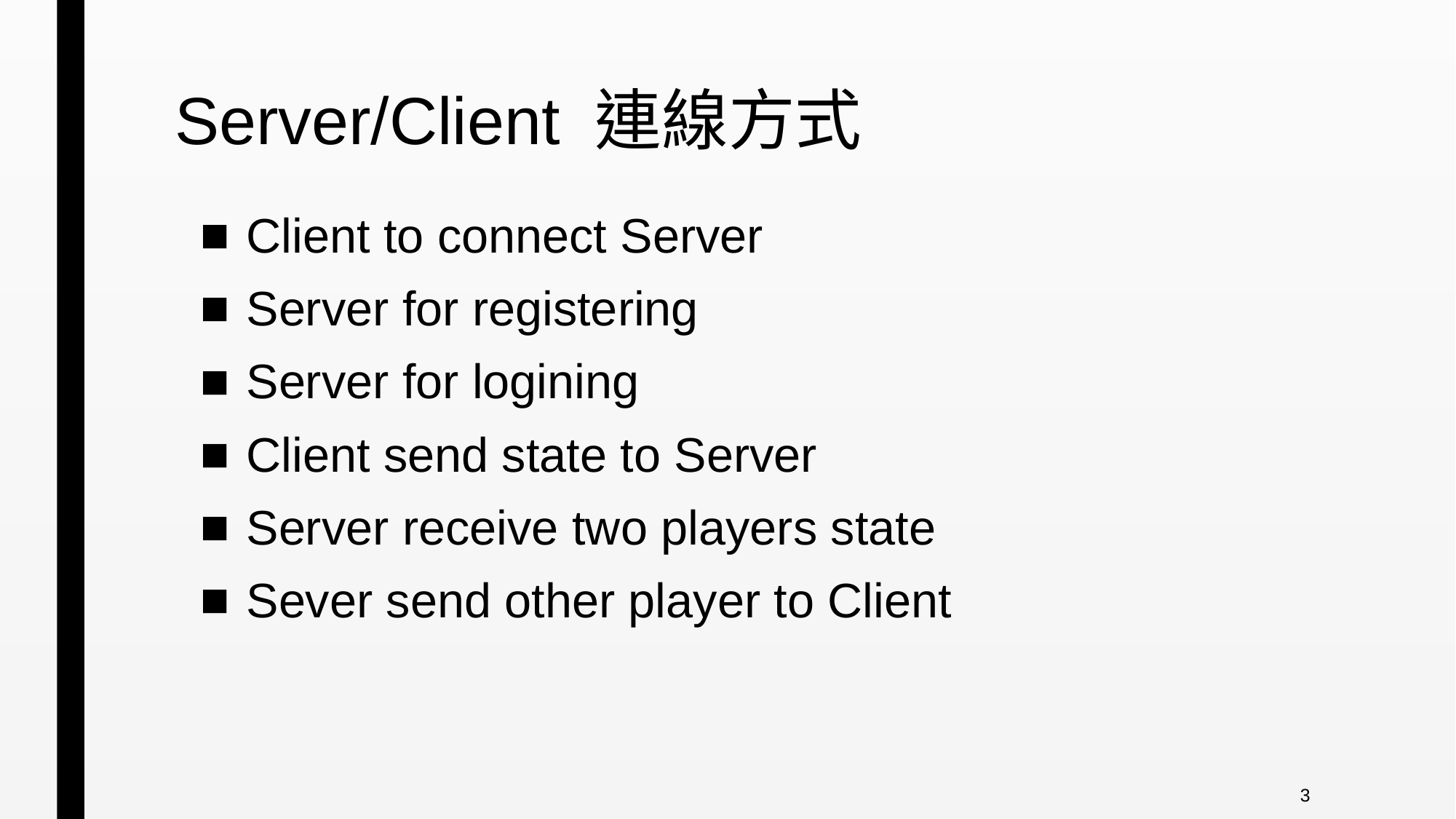

# Server/Client 連線方式
Client to connect Server
Server for registering
Server for logining
Client send state to Server
Server receive two players state
Sever send other player to Client
3